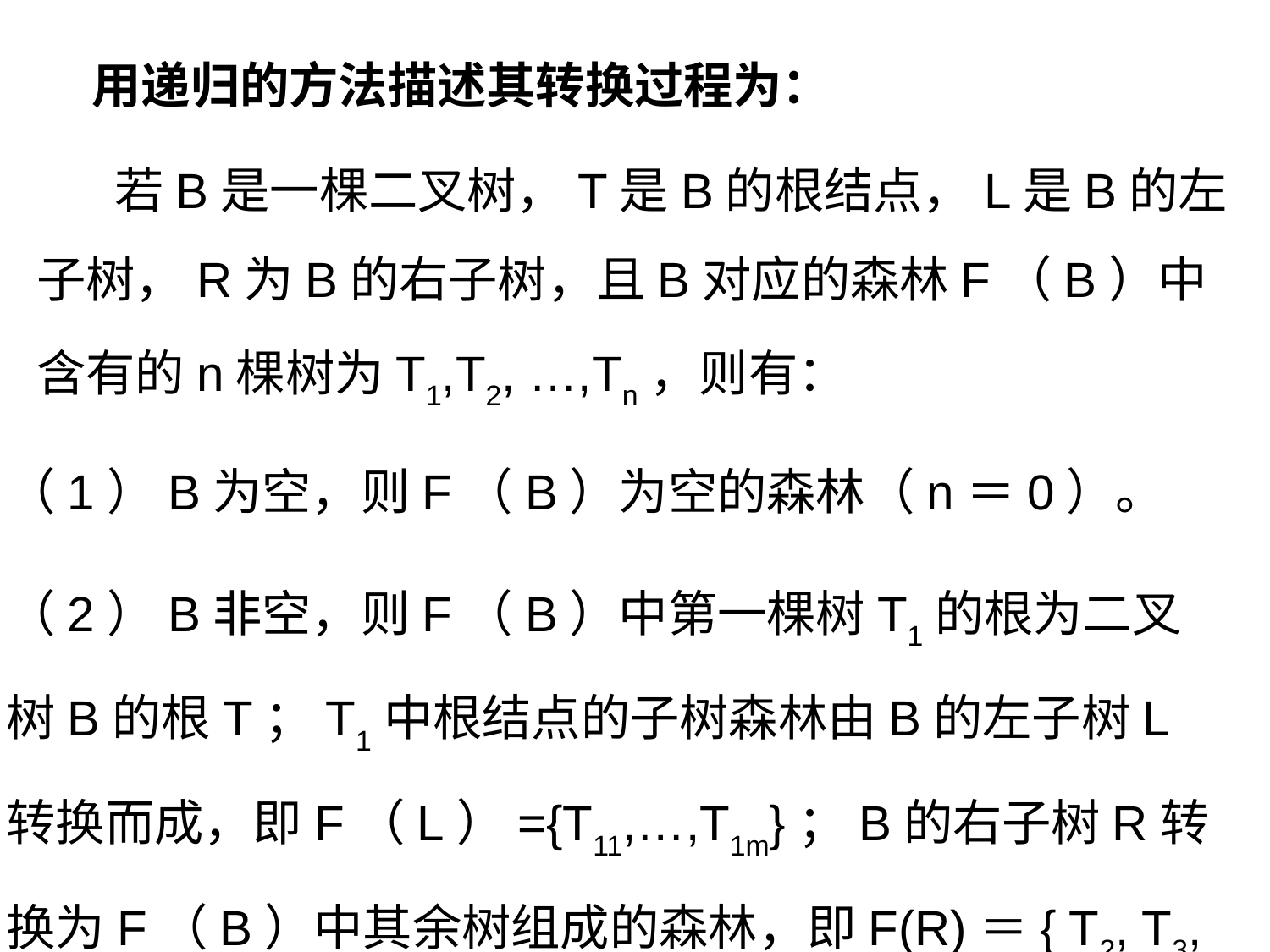

用递归的方法描述其转换过程为：
      若B是一棵二叉树，T是B的根结点，L是B的左子树，R为B的右子树，且B对应的森林F（B）中含有的n棵树为T1,T2, …,Tn，则有：
（1）B为空，则F（B）为空的森林（n＝0）。
（2）B非空，则F（B）中第一棵树T1的根为二叉树B的根T；T1中根结点的子树森林由B的左子树L转换而成，即F（L）={T11,…,T1m}；B的右子树R转换为F（B）中其余树组成的森林，即F(R)＝{ T2, T3, …,Tn}。